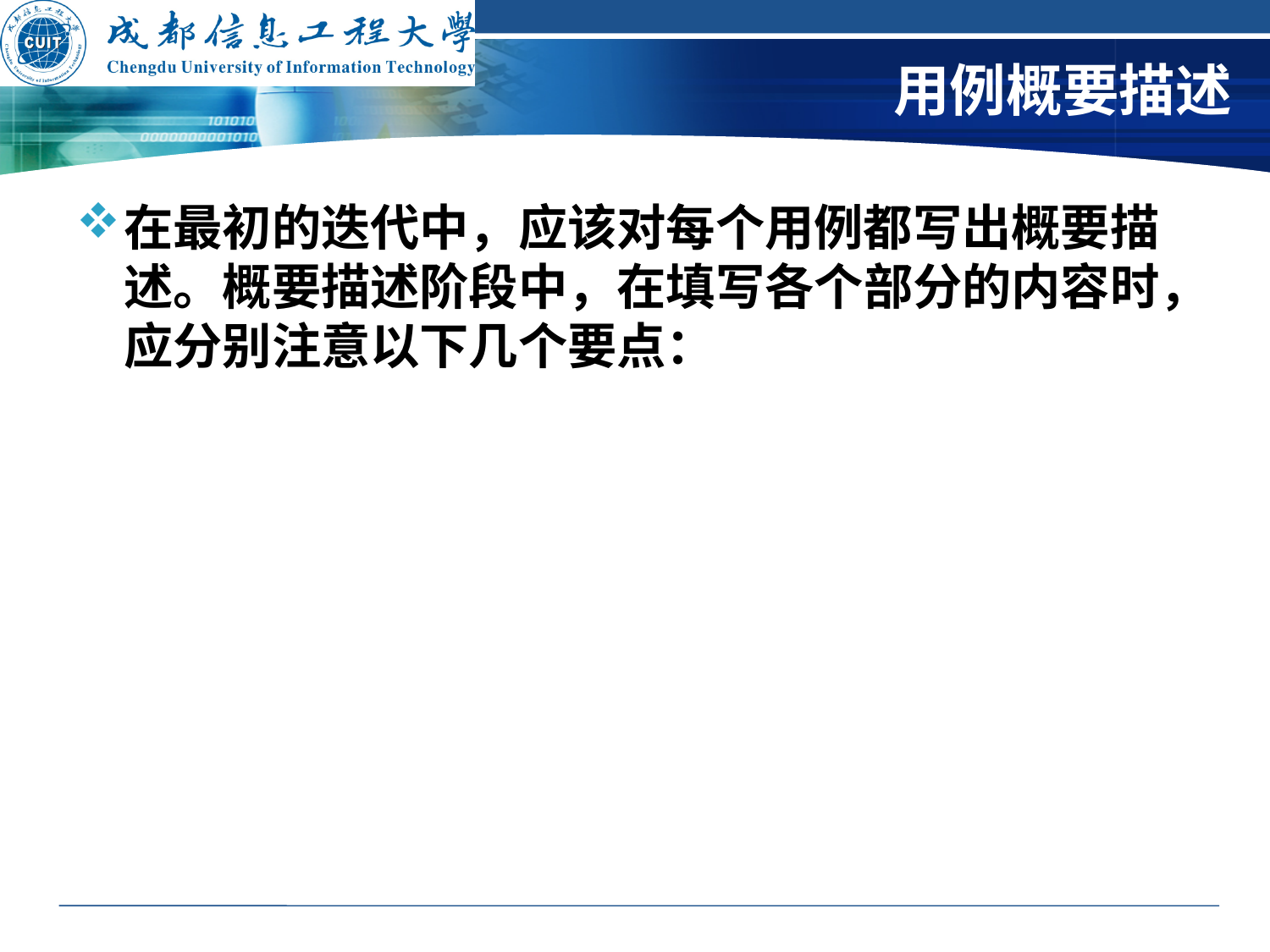

# 用例概要描述
在最初的迭代中，应该对每个用例都写出概要描述。概要描述阶段中，在填写各个部分的内容时，应分别注意以下几个要点：